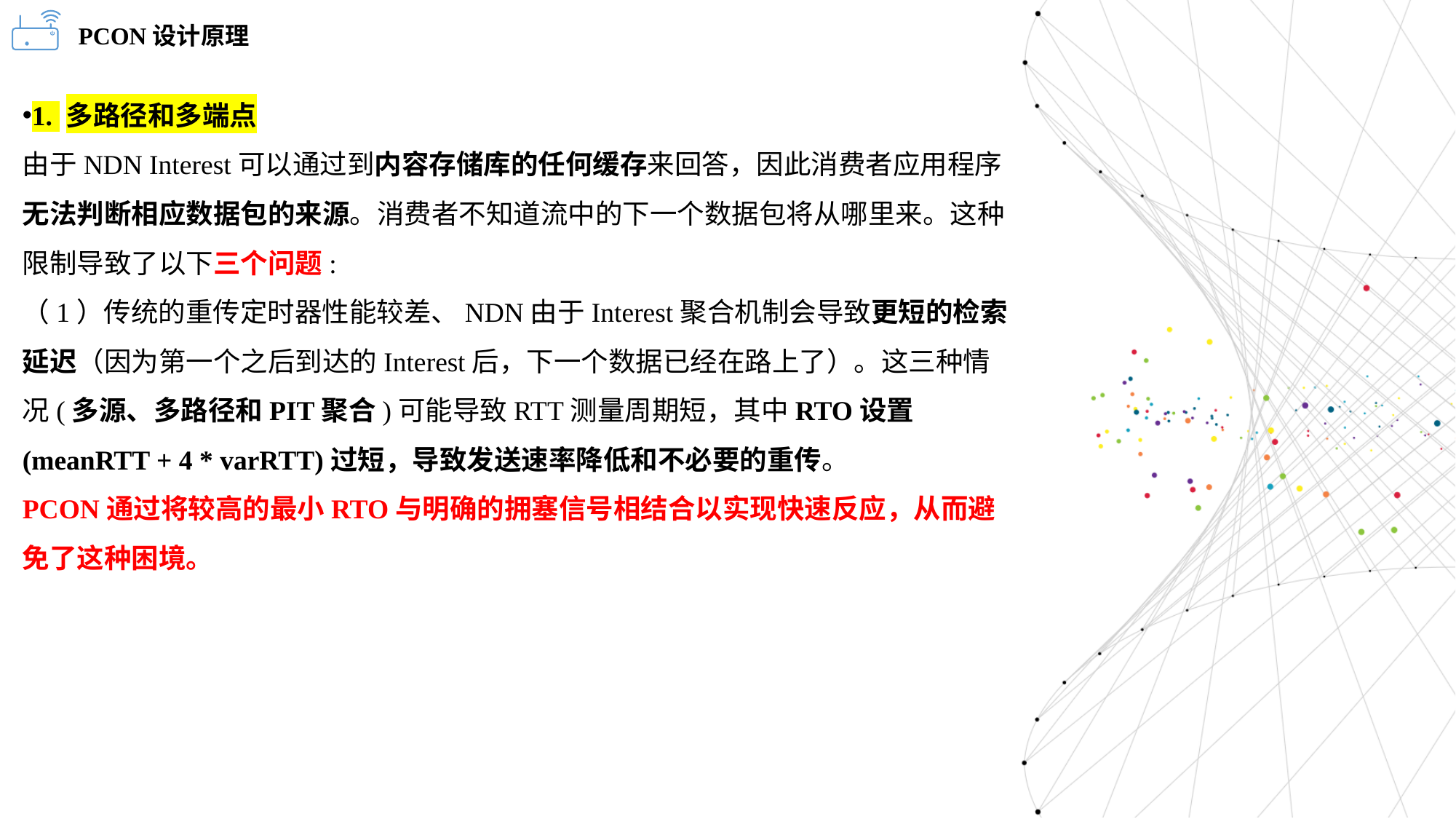

PCON设计原理
1. 多路径和多端点
由于NDN Interest可以通过到内容存储库的任何缓存来回答，因此消费者应用程序无法判断相应数据包的来源。消费者不知道流中的下一个数据包将从哪里来。这种限制导致了以下三个问题:
（1）传统的重传定时器性能较差、NDN由于Interest聚合机制会导致更短的检索延迟（因为第一个之后到达的Interest后，下一个数据已经在路上了）。这三种情况(多源、多路径和PIT聚合)可能导致RTT测量周期短，其中RTO设置(meanRTT + 4 * varRTT)过短，导致发送速率降低和不必要的重传。
PCON通过将较高的最小RTO与明确的拥塞信号相结合以实现快速反应，从而避免了这种困境。